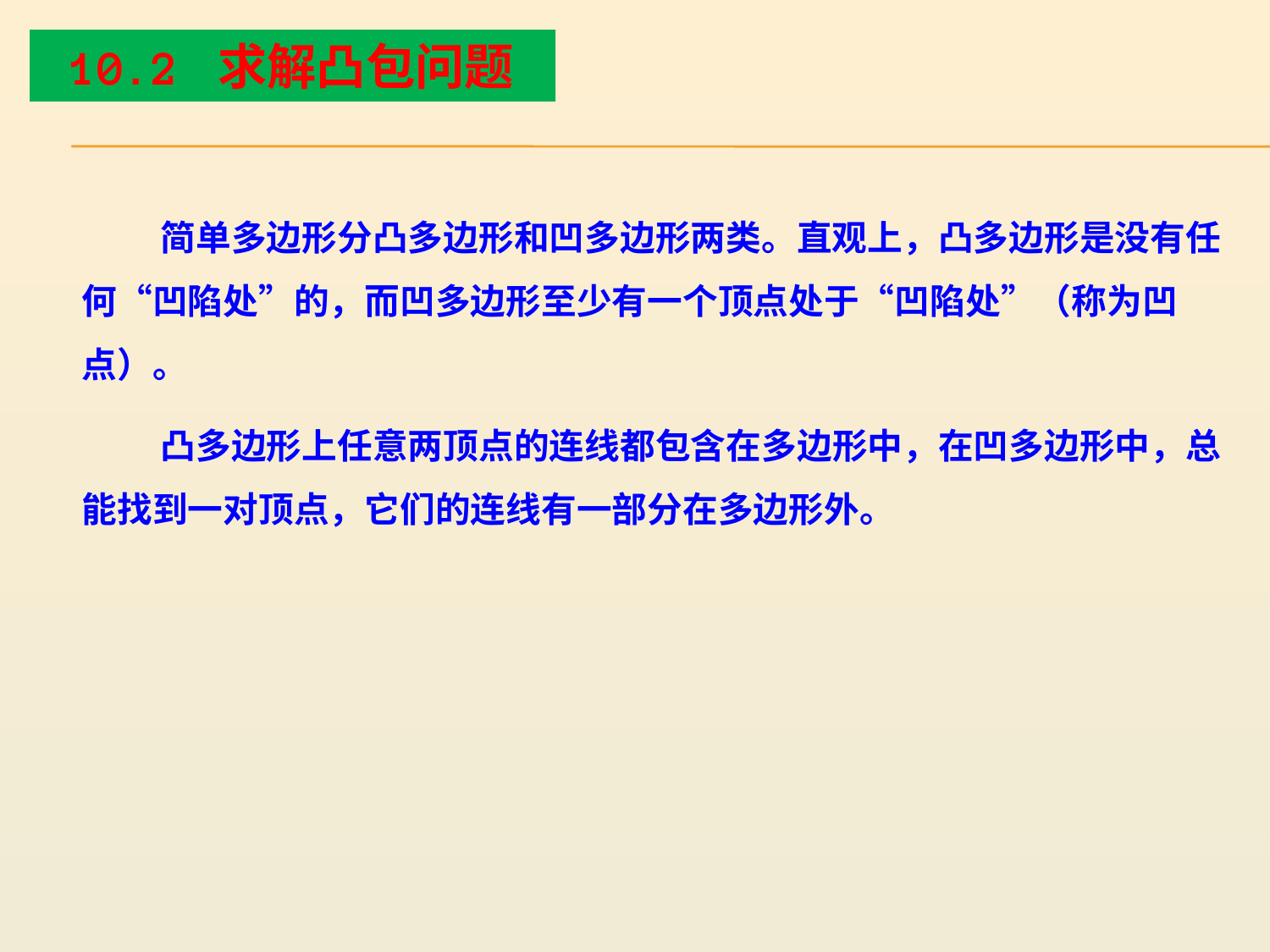

10.2 求解凸包问题
　　 简单多边形分凸多边形和凹多边形两类。直观上，凸多边形是没有任何“凹陷处”的，而凹多边形至少有一个顶点处于“凹陷处”（称为凹点）。
　　 凸多边形上任意两顶点的连线都包含在多边形中，在凹多边形中，总能找到一对顶点，它们的连线有一部分在多边形外。